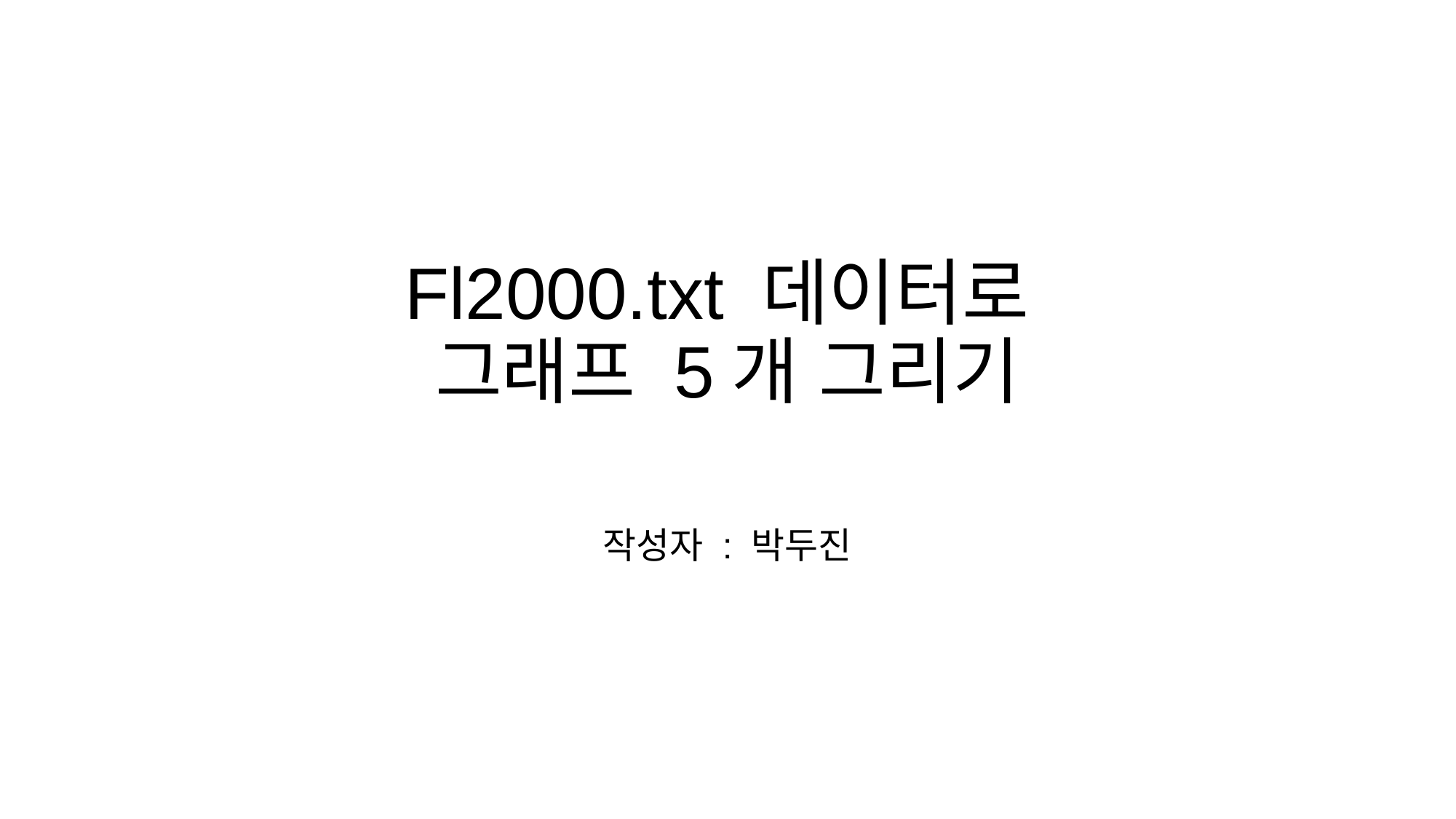

# Fl2000.txt 데이터로 그래프 5개 그리기
작성자 : 박두진